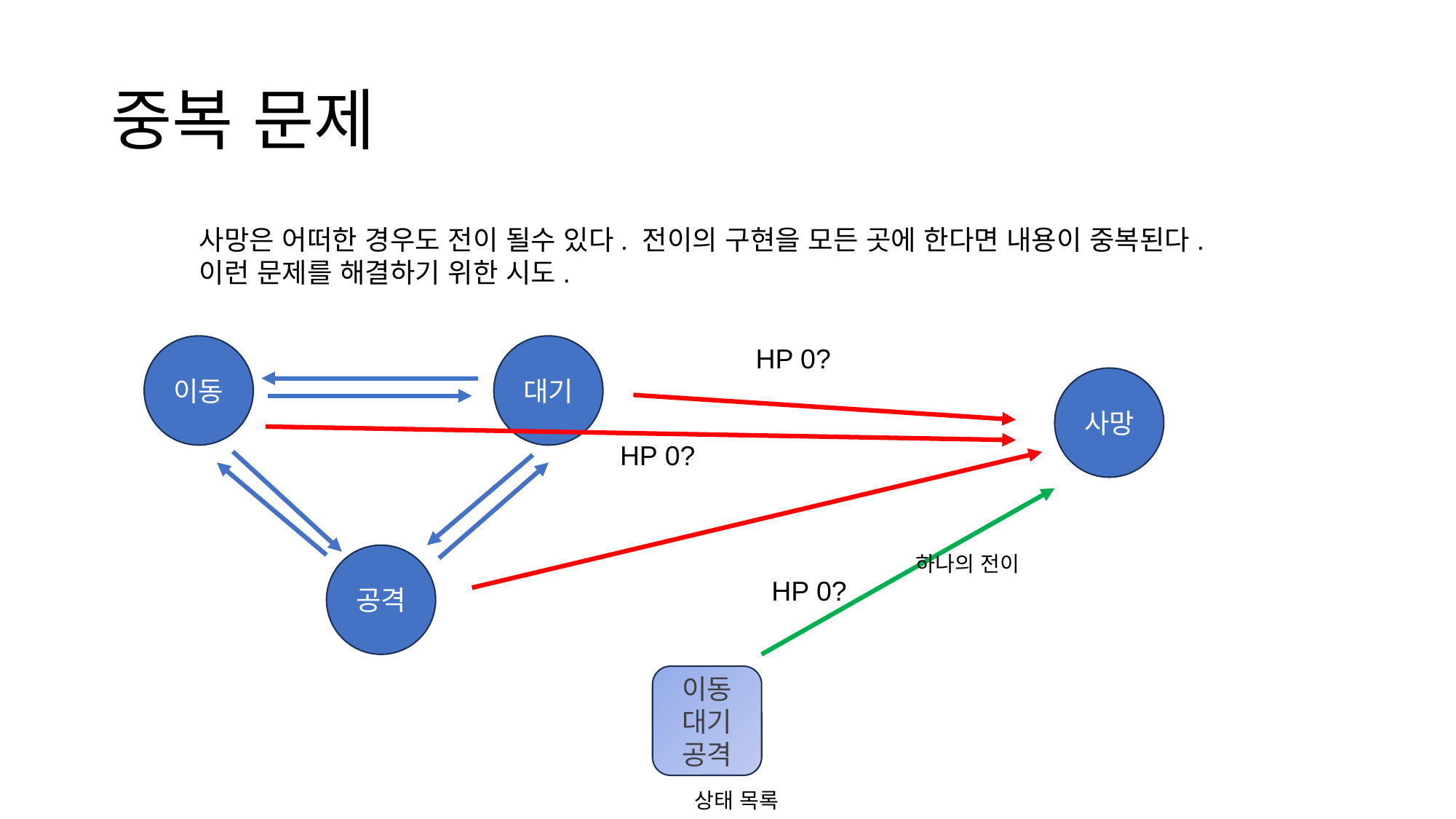

# 중복 문제
사망은 어떠한 경우도 전이 될수 있다. 전이의 구현을 모든 곳에 한다면 내용이 중복된다.
이런 문제를 해결하기 위한 시도.
이동
대기
HP 0?
사망
HP 0?
하나의 전이
공격
HP 0?
이동
대기
공격
상태 목록